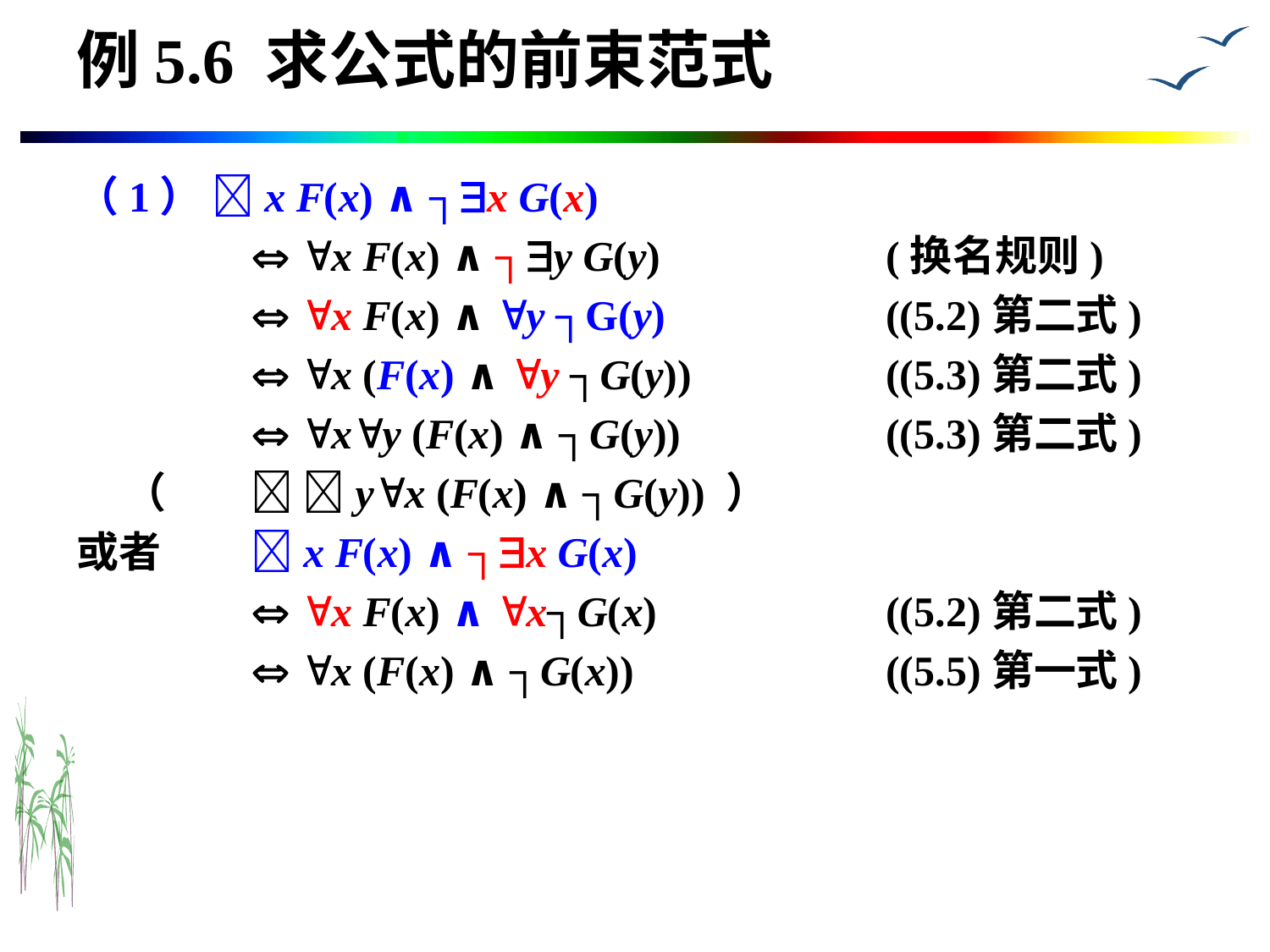

# 例5.6 求公式的前束范式
（1） ∀x F(x) ∧ ┐∃x G(x)
		⇔ ∀x F(x) ∧ ┐∃y G(y)   		(换名规则)
		⇔ ∀x F(x) ∧ ∀y ┐G(y)   		((5.2)第二式)
		⇔ ∀x (F(x) ∧ ∀y ┐G(y)) 		((5.3)第二式)
		⇔ ∀x∀y (F(x) ∧ ┐G(y)) 		((5.3)第二式)
	（	⇔ ∀y∀x (F(x) ∧ ┐G(y)) ）
或者	∀x F(x) ∧ ┐∃x G(x)
 		⇔ ∀x F(x) ∧ ∀x┐G(x)	    	((5.2)第二式)
 		⇔ ∀x (F(x) ∧ ┐G(x))  		((5.5)第一式)